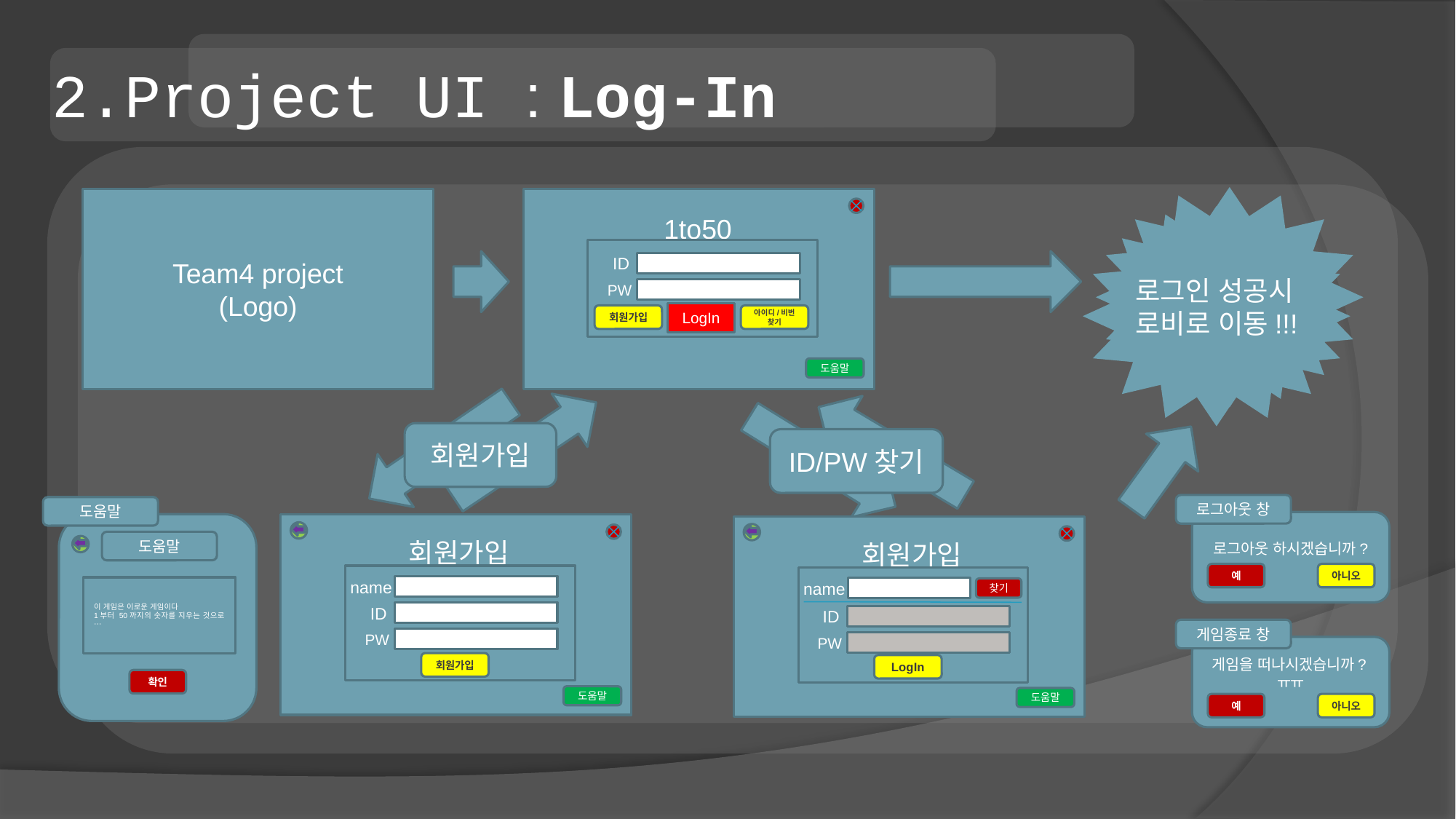

# 2.Project UI : Log-In

로그인 성공시
로비로 이동!!!
Team4 project
(Logo)

1to50

ID

PW

LogIn
회원가입
아이디/비번 찾기
도움말

회원가입
ID/PW찾기
로그아웃 창

로그아웃 하시겠습니까?
예
아니오
도움말

도움말

이 게임은 이로운 게임이다
1부터 50까지의 숫자를 지우는 것으로…
확인

회원가입

name

ID

PW

회원가입
도움말

회원가입

name

찾기
ID

PW

LogIn
도움말
게임종료 창

게임을 떠나시겠습니까?ㅠㅠ
예
아니오